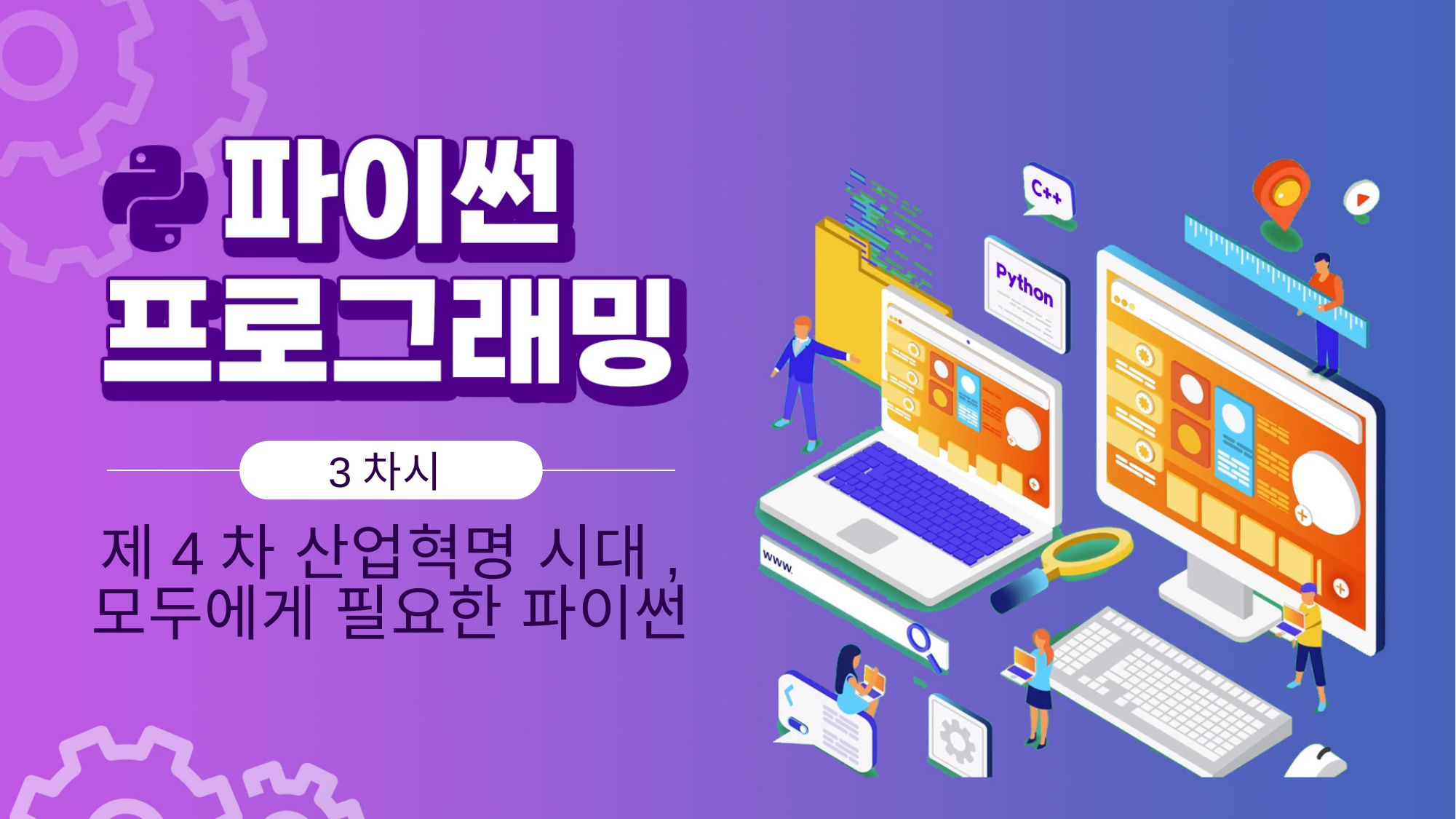

3차시
제4차 산업혁명 시대,
모두에게 필요한 파이썬